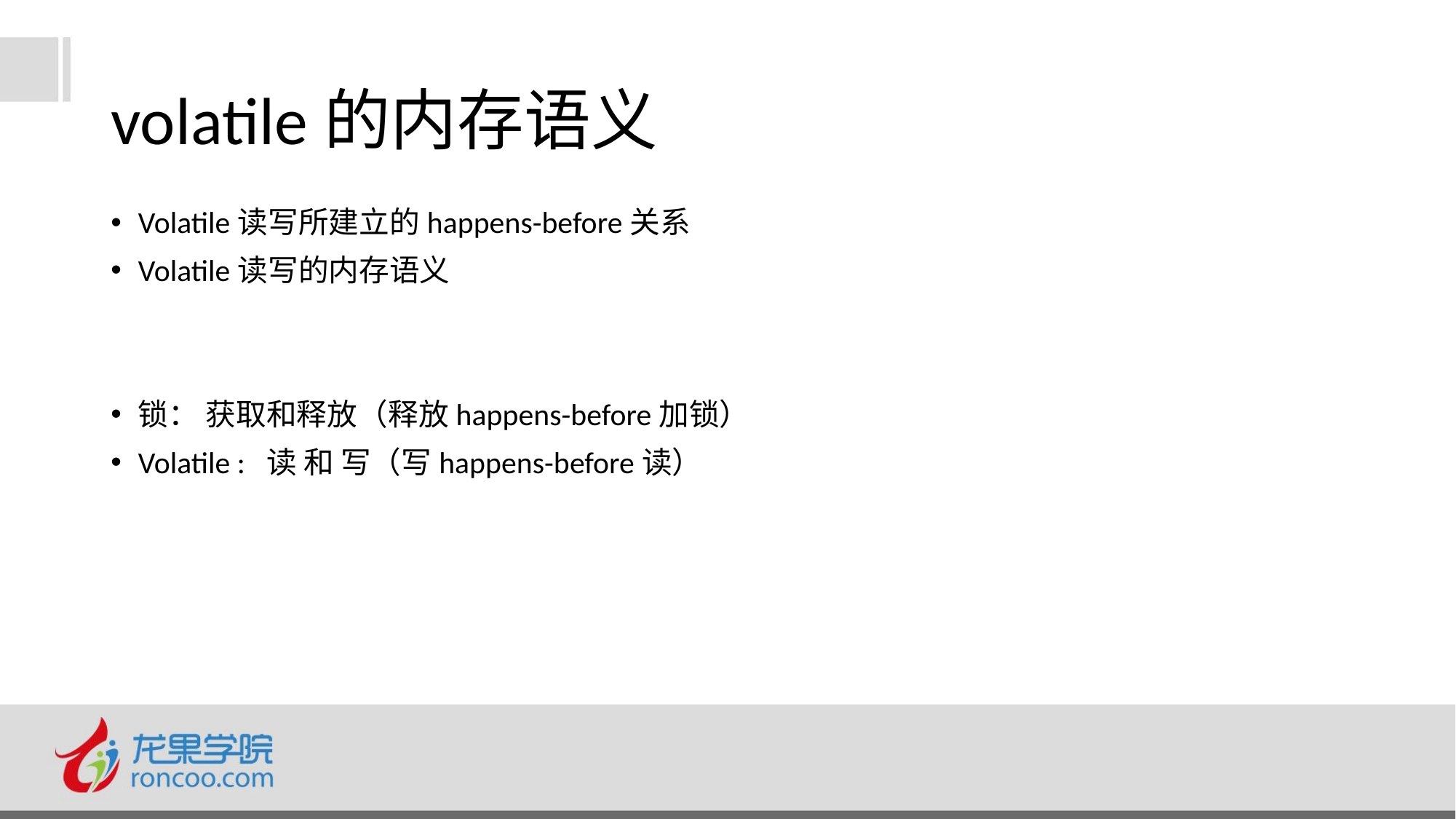

# volatile的内存语义
Volatile读写所建立的happens-before关系
Volatile读写的内存语义

锁： 获取和释放（释放happens-before加锁）
Volatile :  读 和 写（写happens-before读）